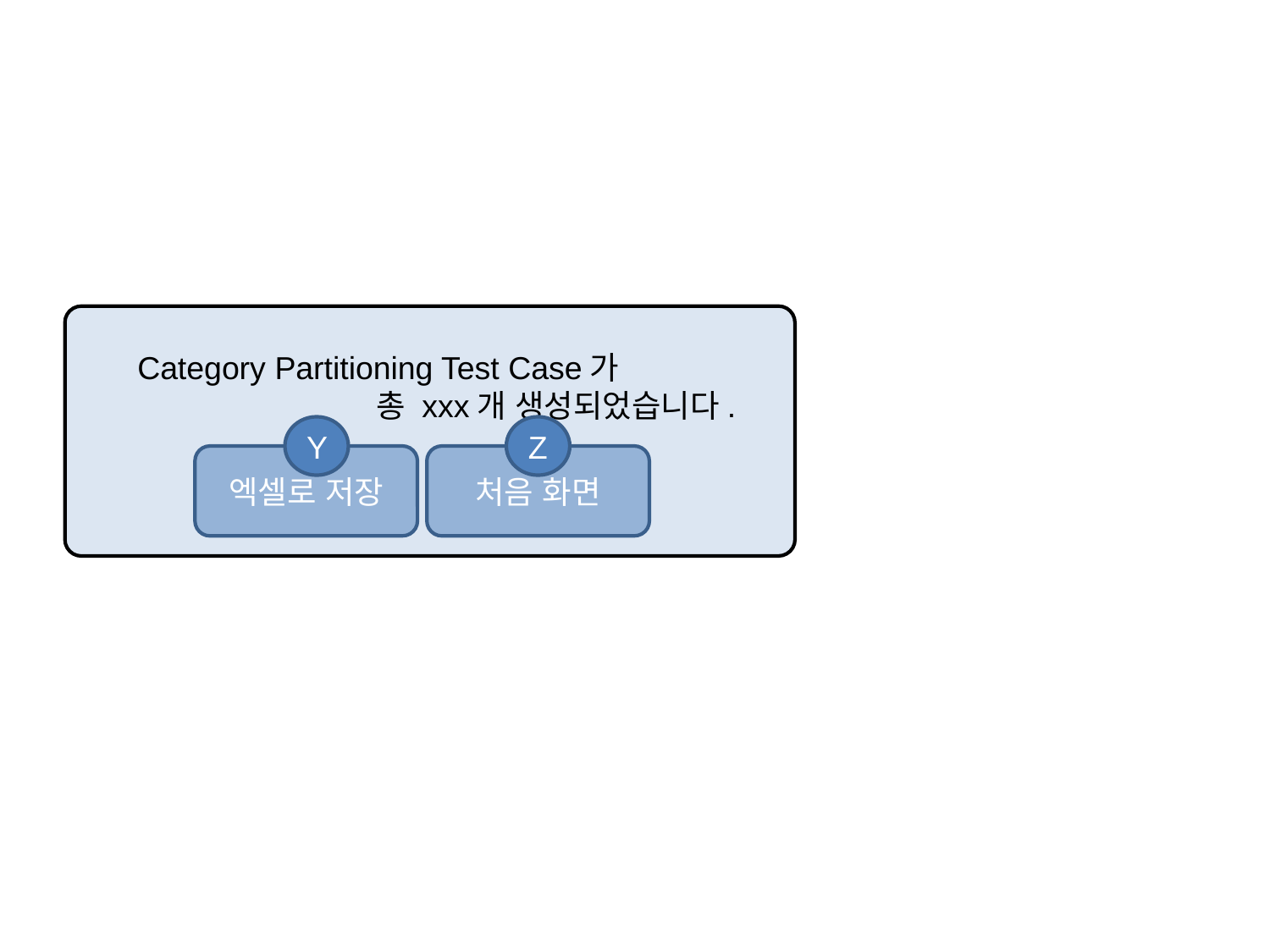

Category Partitioning Test Case가
                          총 xxx개 생성되었습니다.
Y
Z
엑셀로 저장
처음 화면